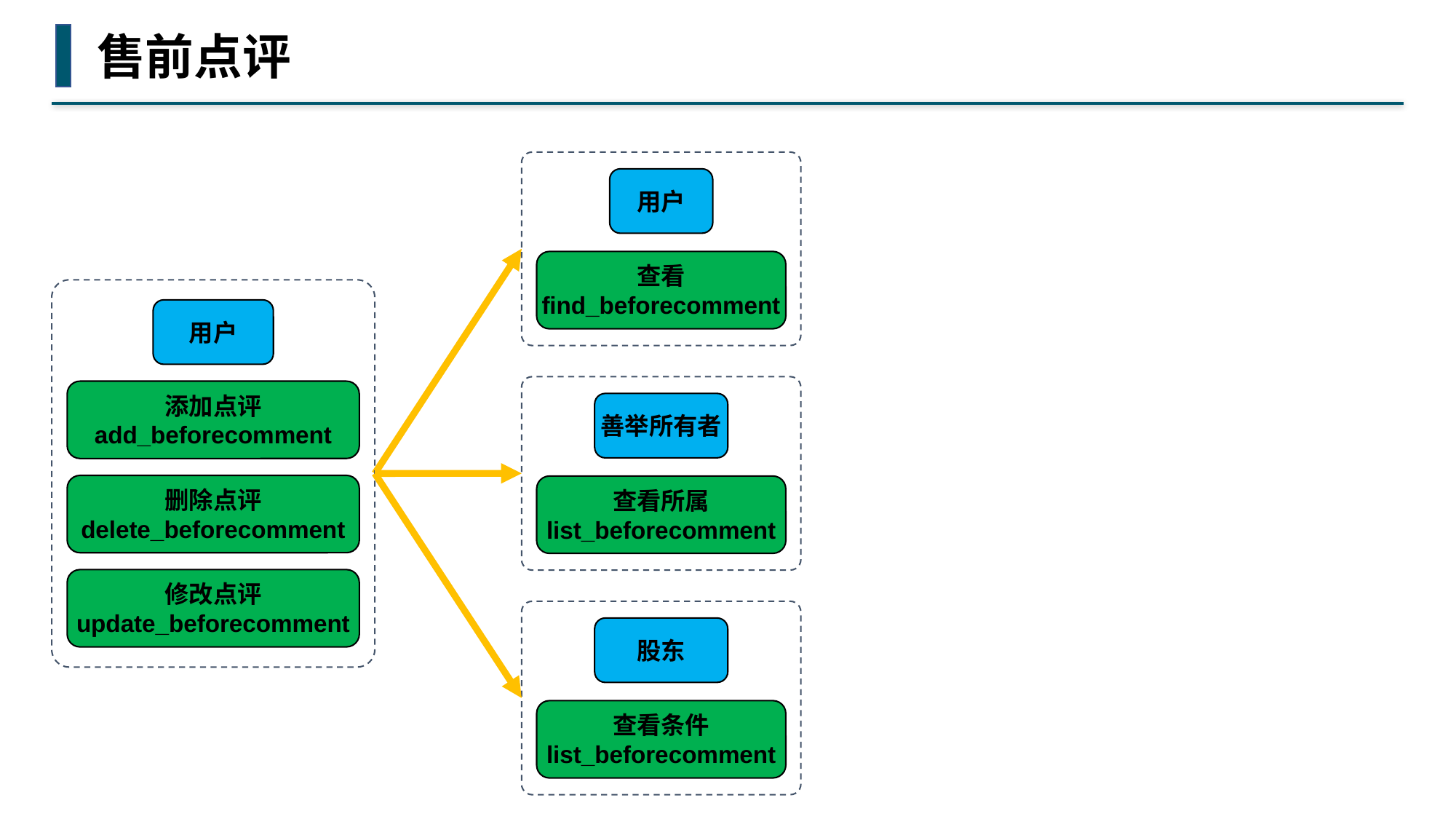

售前点评

用户
查看
find_beforecomment

用户
添加点评
add_beforecomment
删除点评
delete_beforecomment
修改点评
update_beforecomment

善举所有者
查看所属
list_beforecomment

股东
查看条件
list_beforecomment